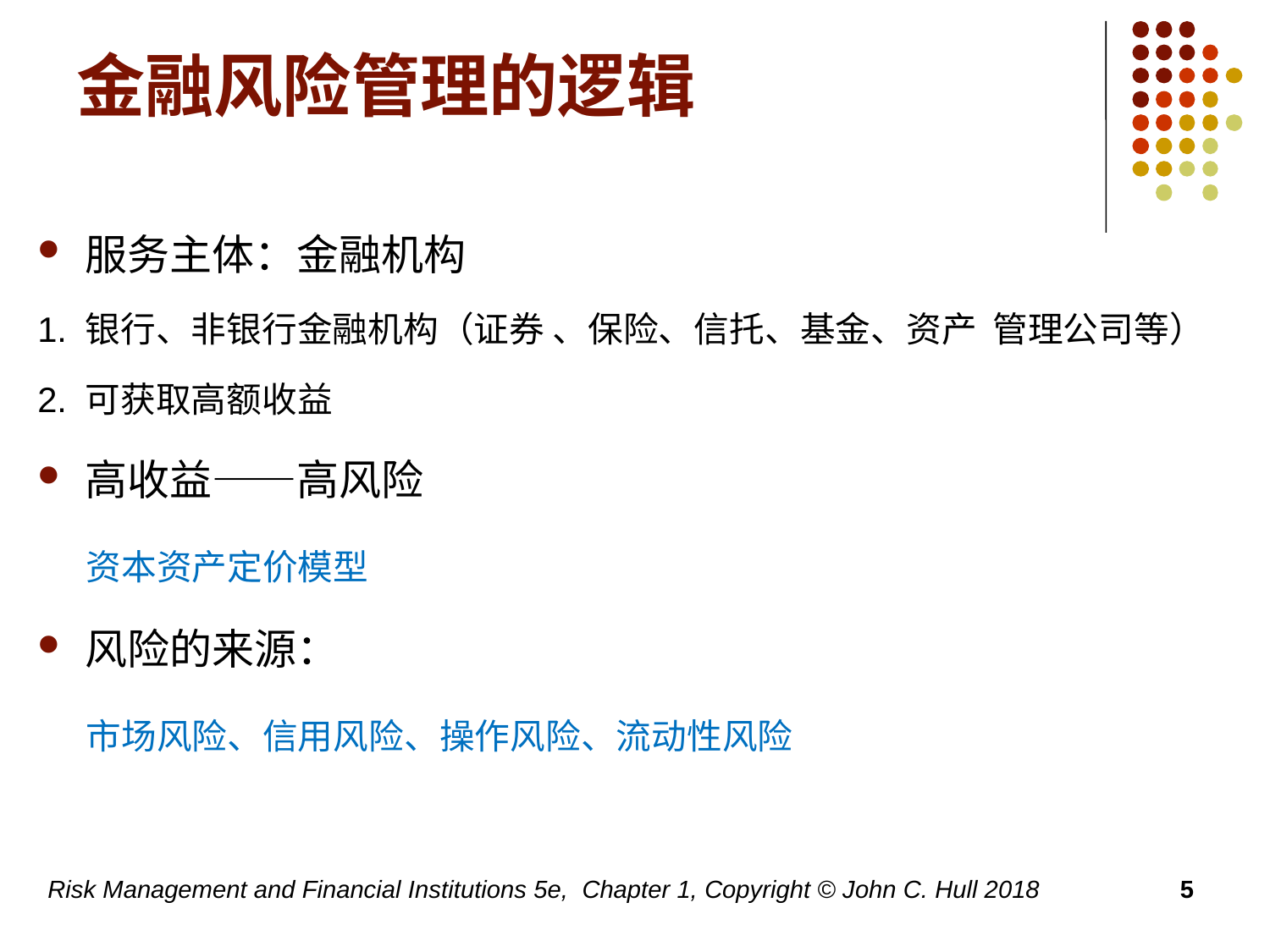

# 金融风险管理的逻辑
服务主体：金融机构
1. 银行、非银行金融机构（证券 、保险、信托、基金、资产  管理公司等）
2. 可获取高额收益
高收益——高风险
    资本资产定价模型
风险的来源：
    市场风险、信用风险、操作风险、流动性风险

Risk Management and Financial Institutions 5e,  Chapter 1, Copyright © John C. Hull 2018
5